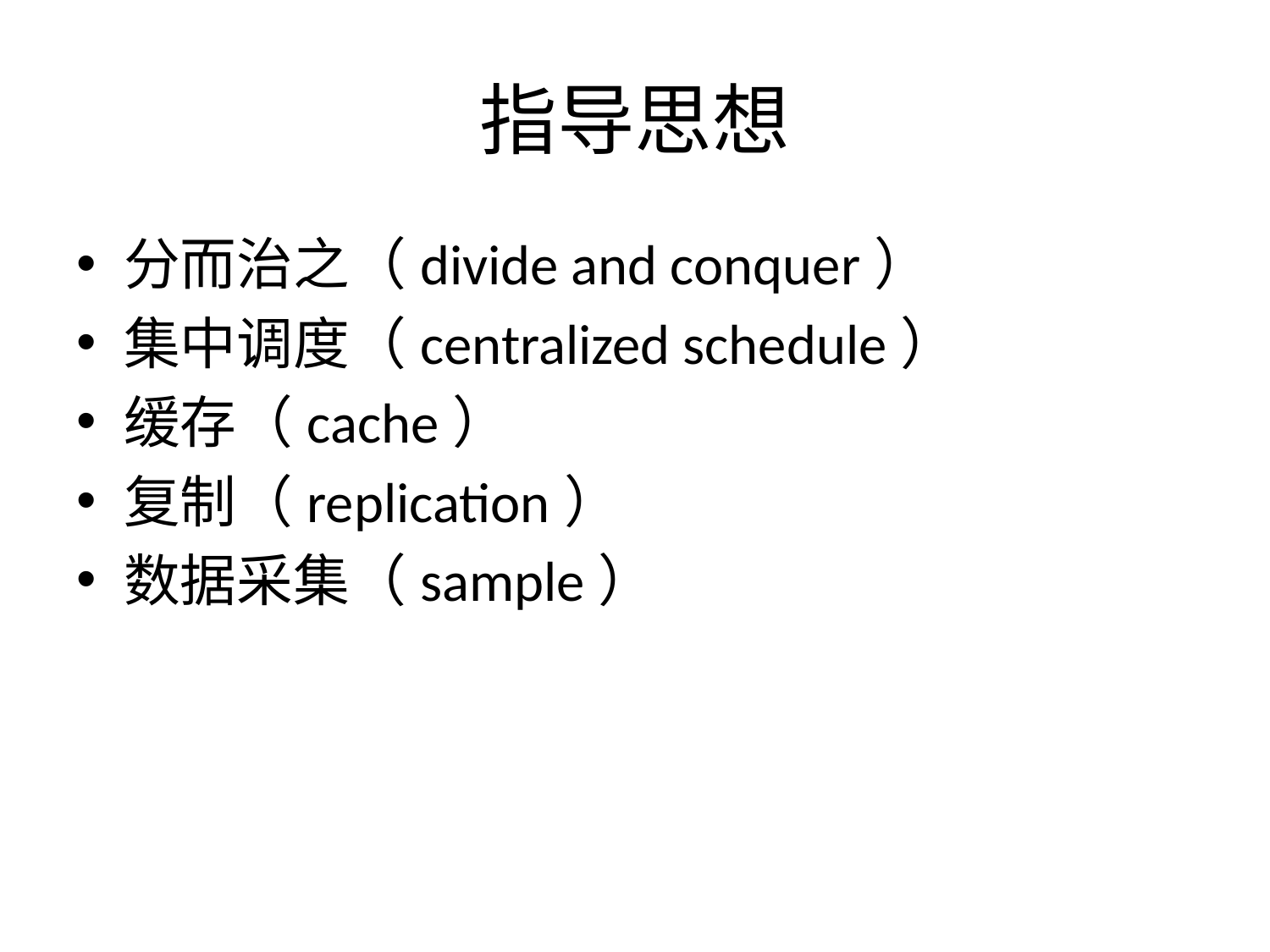

# 指导思想
分而治之（divide and conquer）
集中调度（centralized schedule）
缓存（cache）
复制（replication）
数据采集（sample）